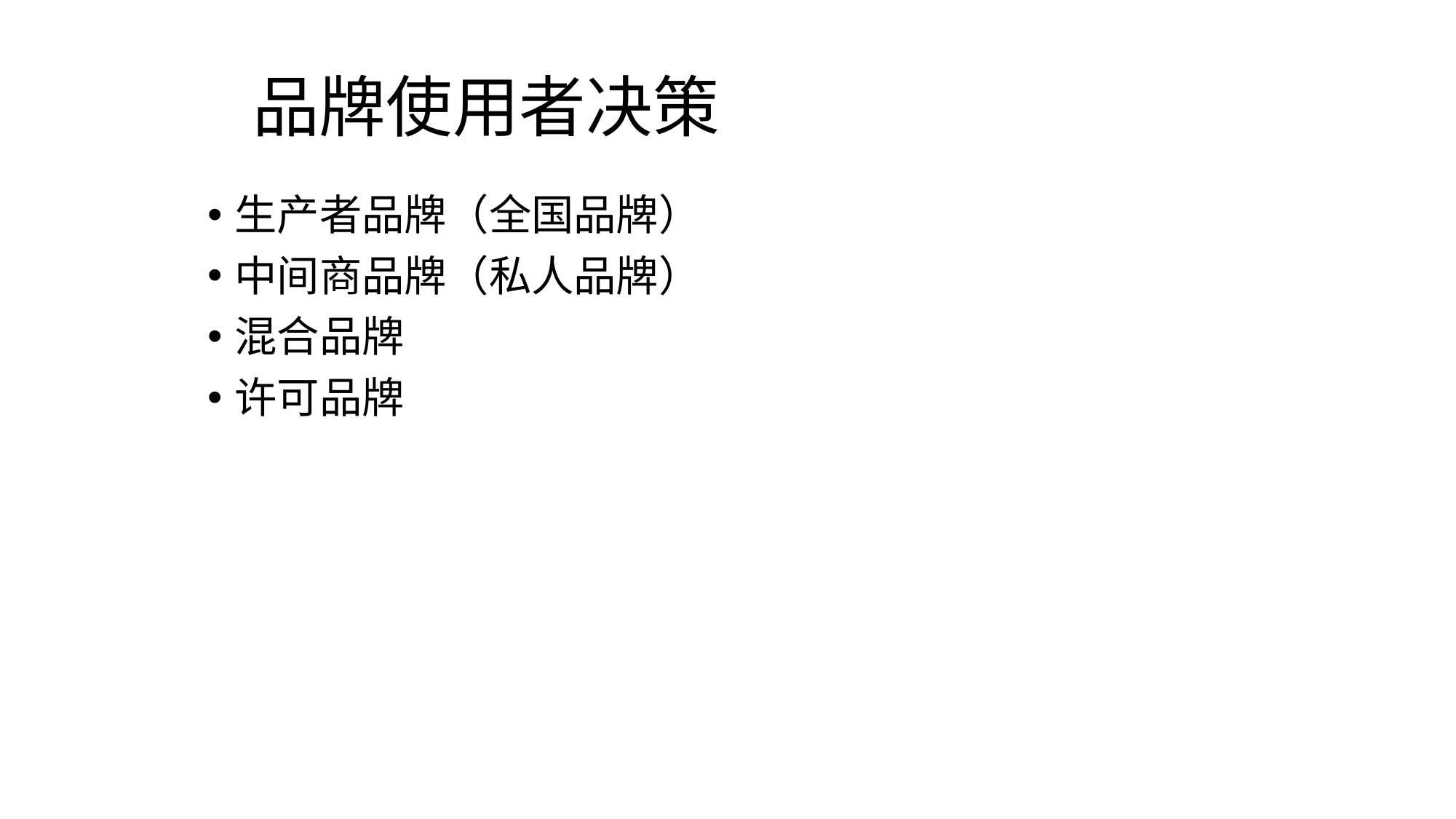

品牌使用者决策
生产者品牌（全国品牌）
中间商品牌（私人品牌）
混合品牌
许可品牌